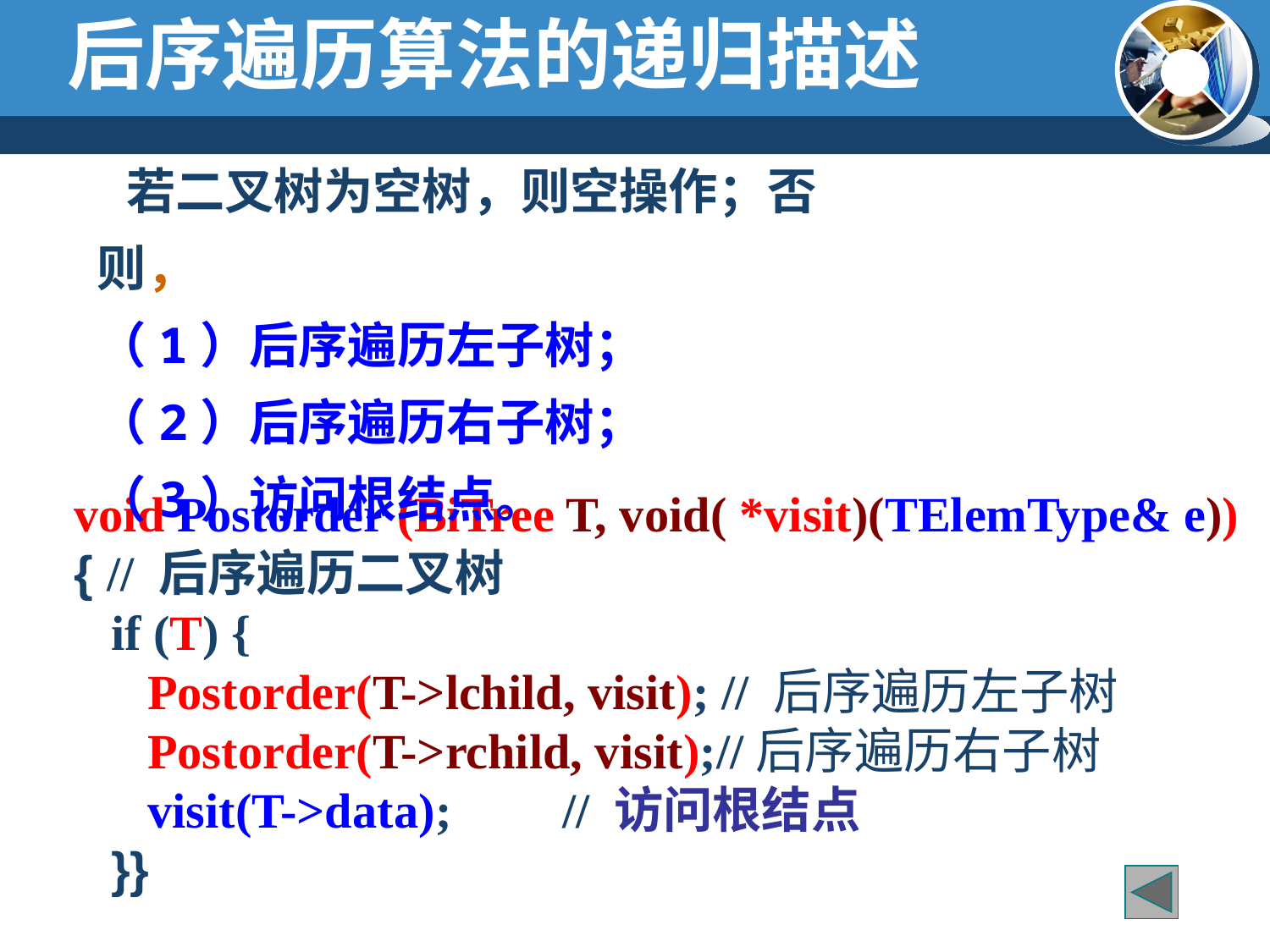

后序遍历算法的递归描述
  若二叉树为空树，则空操作；否则，
（1）后序遍历左子树；
（2）后序遍历右子树；
（3）访问根结点。
void Postorder (BiTree T, void( *visit)(TElemType& e))
{ // 后序遍历二叉树
   if (T) {
      Postorder(T->lchild, visit); // 后序遍历左子树
      Postorder(T->rchild, visit);//后序遍历右子树
      visit(T->data);         // 访问根结点
   }}